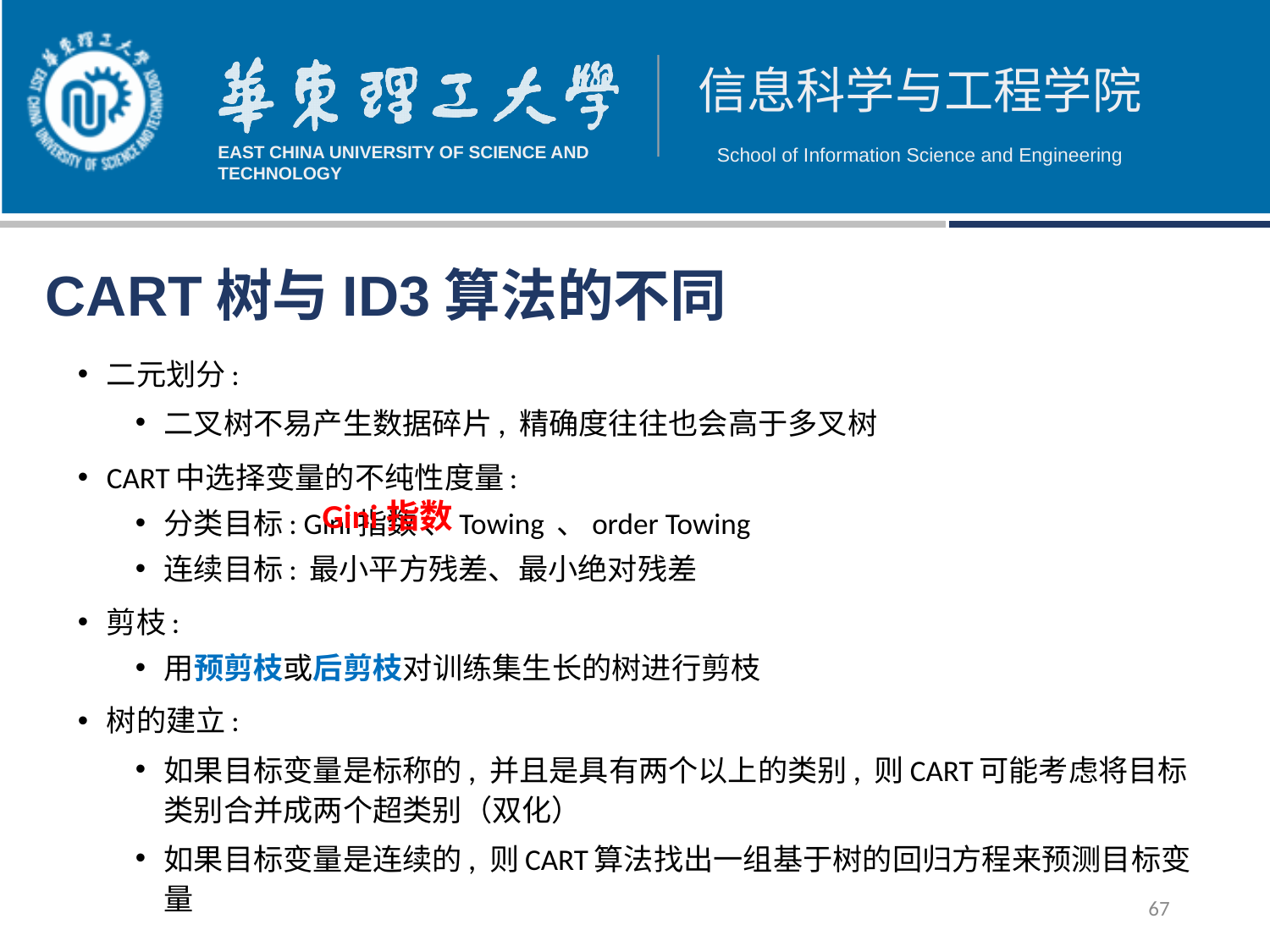

CART树与ID3算法的不同
二元划分:
二叉树不易产生数据碎片, 精确度往往也会高于多叉树
CART中选择变量的不纯性度量:
分类目标: Gini指数 、Towing 、order Towing
连续目标: 最小平方残差、最小绝对残差
剪枝:
用预剪枝或后剪枝对训练集生长的树进行剪枝
树的建立:
如果目标变量是标称的, 并且是具有两个以上的类别, 则CART可能考虑将目标类别合并成两个超类别（双化）
如果目标变量是连续的, 则CART算法找出一组基于树的回归方程来预测目标变量
Gini指数
67